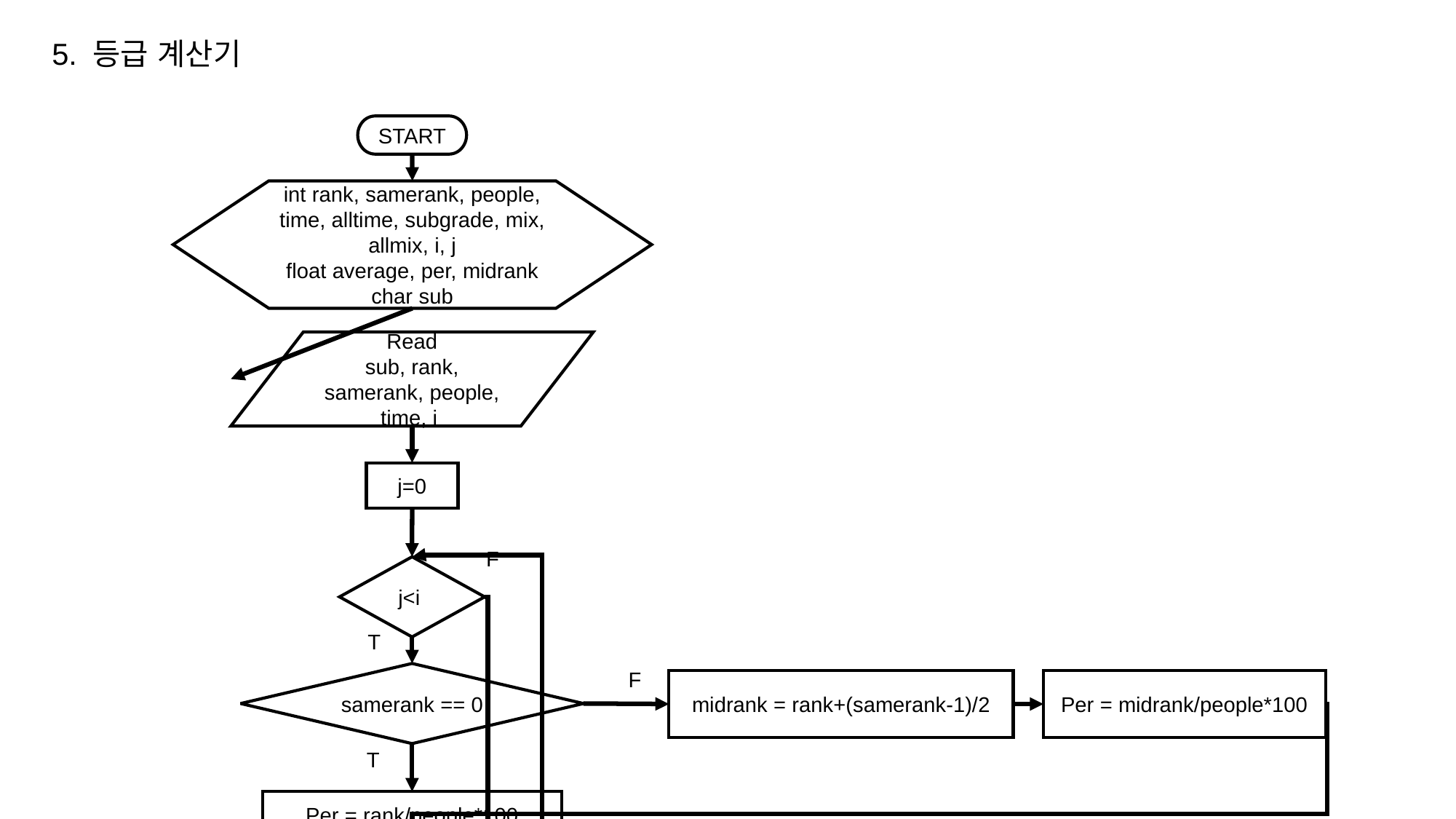

5. 등급 계산기
START
int rank, samerank, people, time, alltime, subgrade, mix, allmix, i, j
float average, per, midrank
char sub
Read
sub, rank, samerank, people, time, i
j=0
F
j<i
T
F
samerank == 0
midrank = rank+(samerank-1)/2
Per = midrank/people*100
T
Per = rank/people*100
True
per<=4
subgrade = 1
False
True
per>4 && per<=11
subgrade = 2
False
True
per>11 && per<=23
subgrade = 3
False
True
per>23 && per<=40
subgrade = 4
False
True
per>40 && per<=60
subgrade = 5
False
True
per>60 && per<=77
subgrade = 6
False
True
per>77 && per<=89
subgrade = 7
False
True
per>89 && per<=96
subgrade = 8
False
subgrade = 9
Write
sub과목 등급은 subgrade 등급 입니다.
mix=subgrade*time
alltime +=time
allmix +=mix
j++
average=allmix/alltime
Write
평균등급은 average 등급 입니다.
END